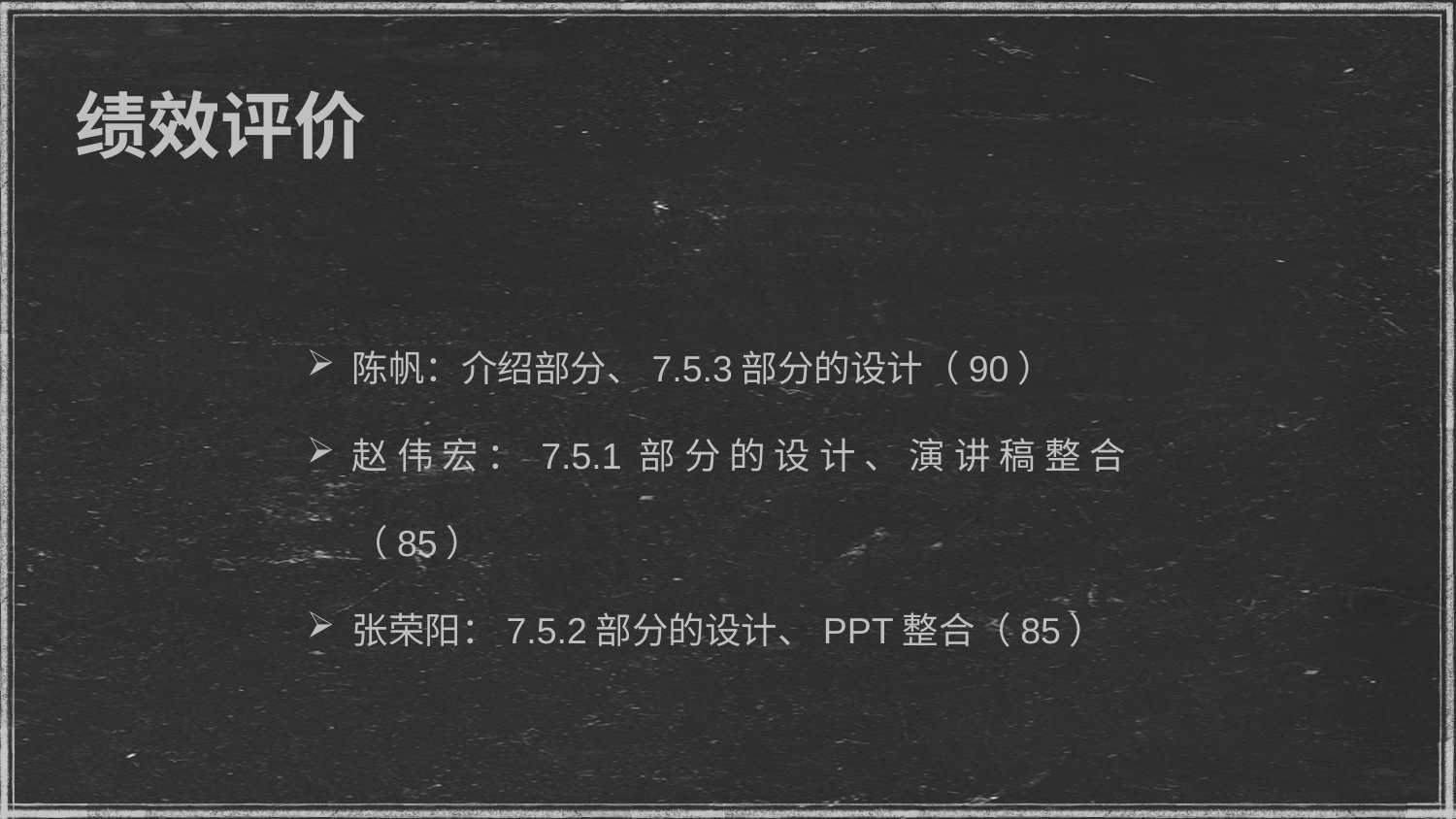

绩效评价
陈帆：介绍部分、7.5.3部分的设计（90）
赵伟宏：7.5.1部分的设计、演讲稿整合（85）
张荣阳：7.5.2部分的设计、PPT整合（85）